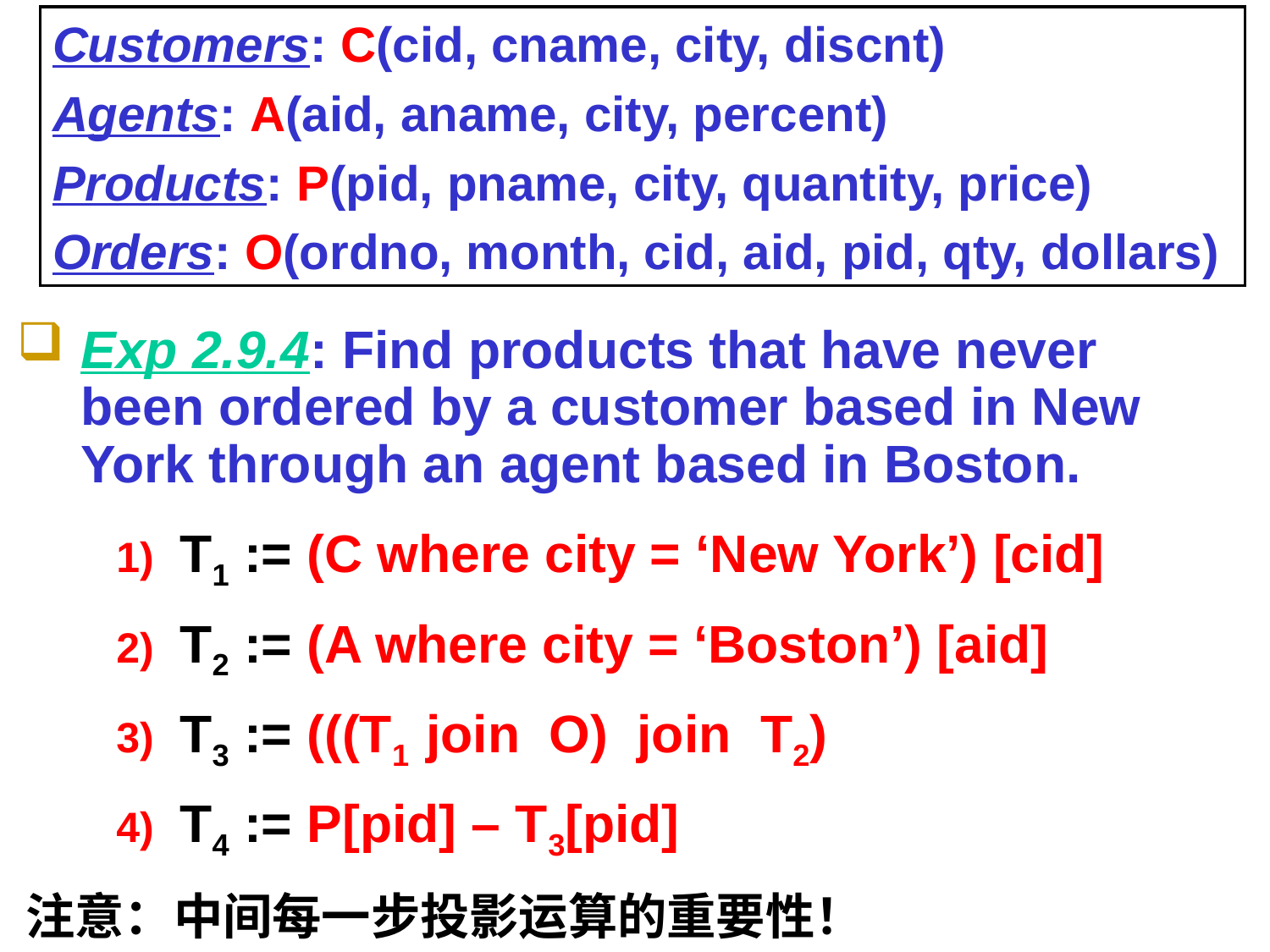

Customers: C(cid, cname, city, discnt)
Agents: A(aid, aname, city, percent)
Products: P(pid, pname, city, quantity, price)
Orders: O(ordno, month, cid, aid, pid, qty, dollars)
# Exp 2.9.4: Find products that have never been ordered by a customer based in New York through an agent based in Boston.
T1 := (C where city = ‘New York’) [cid]
T2 := (A where city = ‘Boston’) [aid]
T3 := (((T1  join  O)  join  T2)
T4 := P[pid] – T3[pid]
注意：中间每一步投影运算的重要性！

172